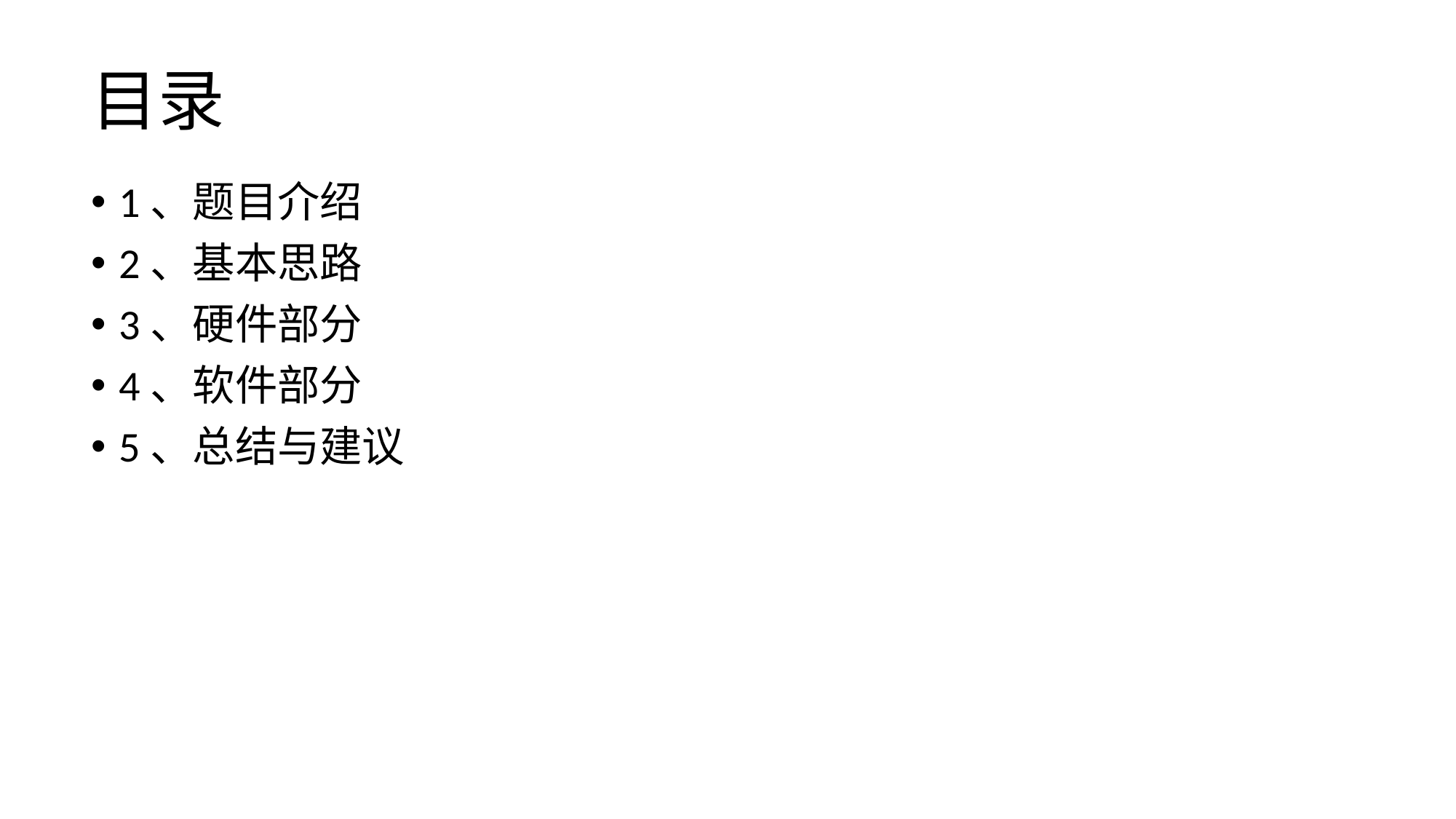

# 目录
1、题目介绍
2、基本思路
3、硬件部分
4、软件部分
5、总结与建议